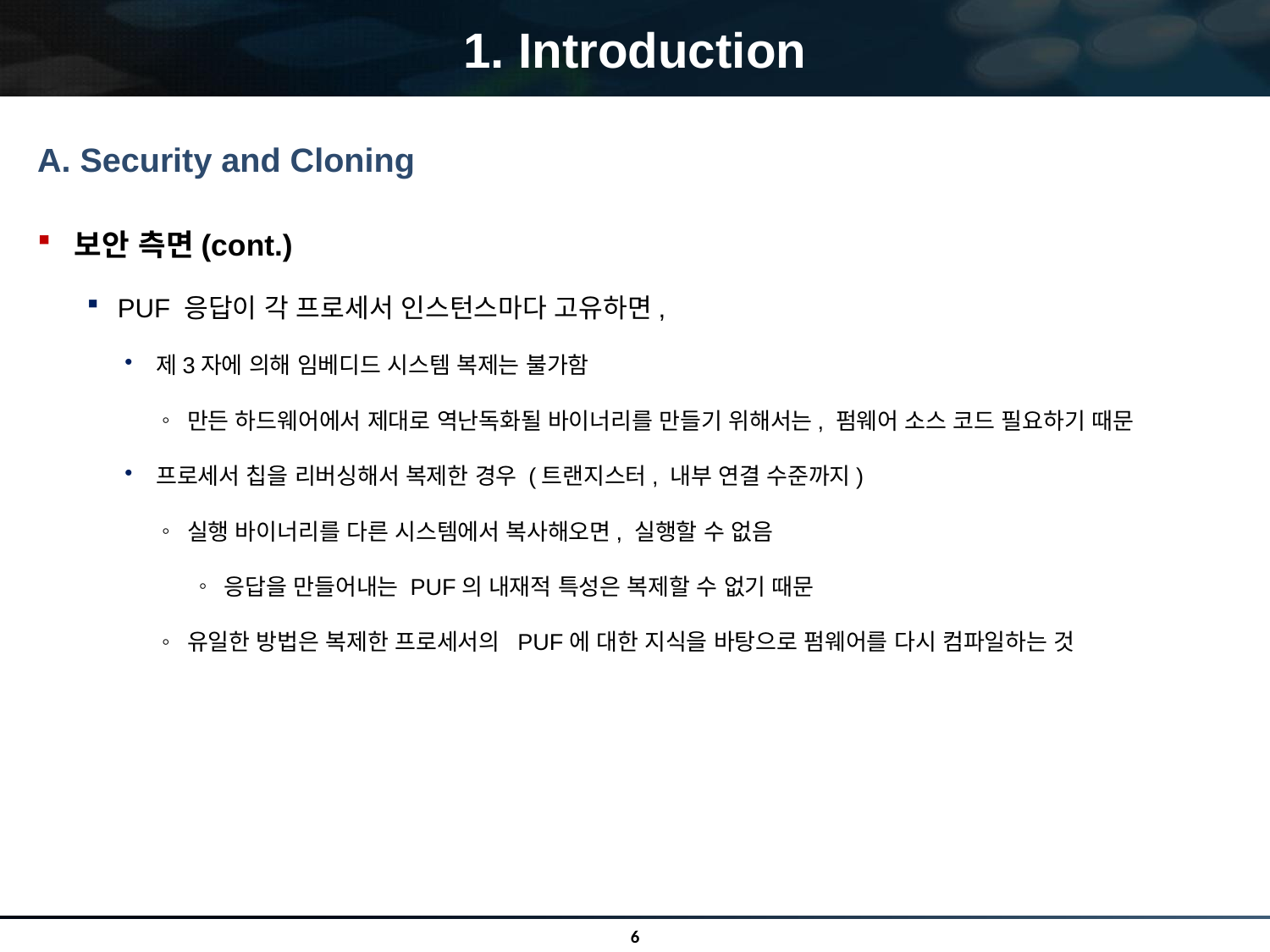

# 1. Introduction
A. Security and Cloning
보안 측면(cont.)
PUF 응답이 각 프로세서 인스턴스마다 고유하면,
제3자에 의해 임베디드 시스템 복제는 불가함
만든 하드웨어에서 제대로 역난독화될 바이너리를 만들기 위해서는, 펌웨어 소스 코드 필요하기 때문
프로세서 칩을 리버싱해서 복제한 경우 (트랜지스터, 내부 연결 수준까지)
실행 바이너리를 다른 시스템에서 복사해오면, 실행할 수 없음
응답을 만들어내는 PUF의 내재적 특성은 복제할 수 없기 때문
유일한 방법은 복제한 프로세서의  PUF에 대한 지식을 바탕으로 펌웨어를 다시 컴파일하는 것